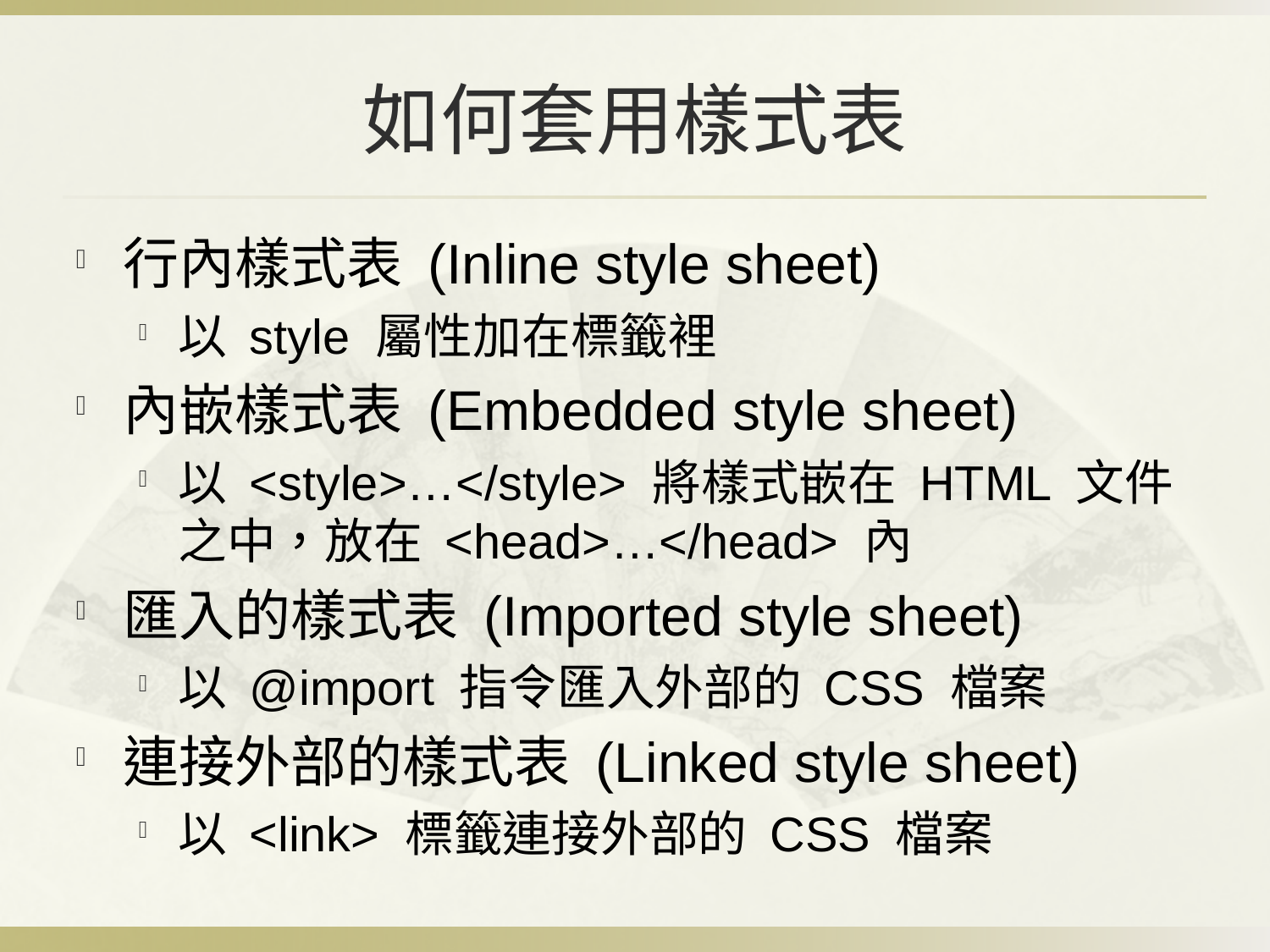

# 如何套用樣式表
行內樣式表 (Inline style sheet)
以 style 屬性加在標籤裡
內嵌樣式表 (Embedded style sheet)
以 <style>…</style> 將樣式嵌在 HTML 文件之中，放在 <head>…</head> 內
匯入的樣式表 (Imported style sheet)
以 @import 指令匯入外部的 CSS 檔案
連接外部的樣式表 (Linked style sheet)
以 <link> 標籤連接外部的 CSS 檔案